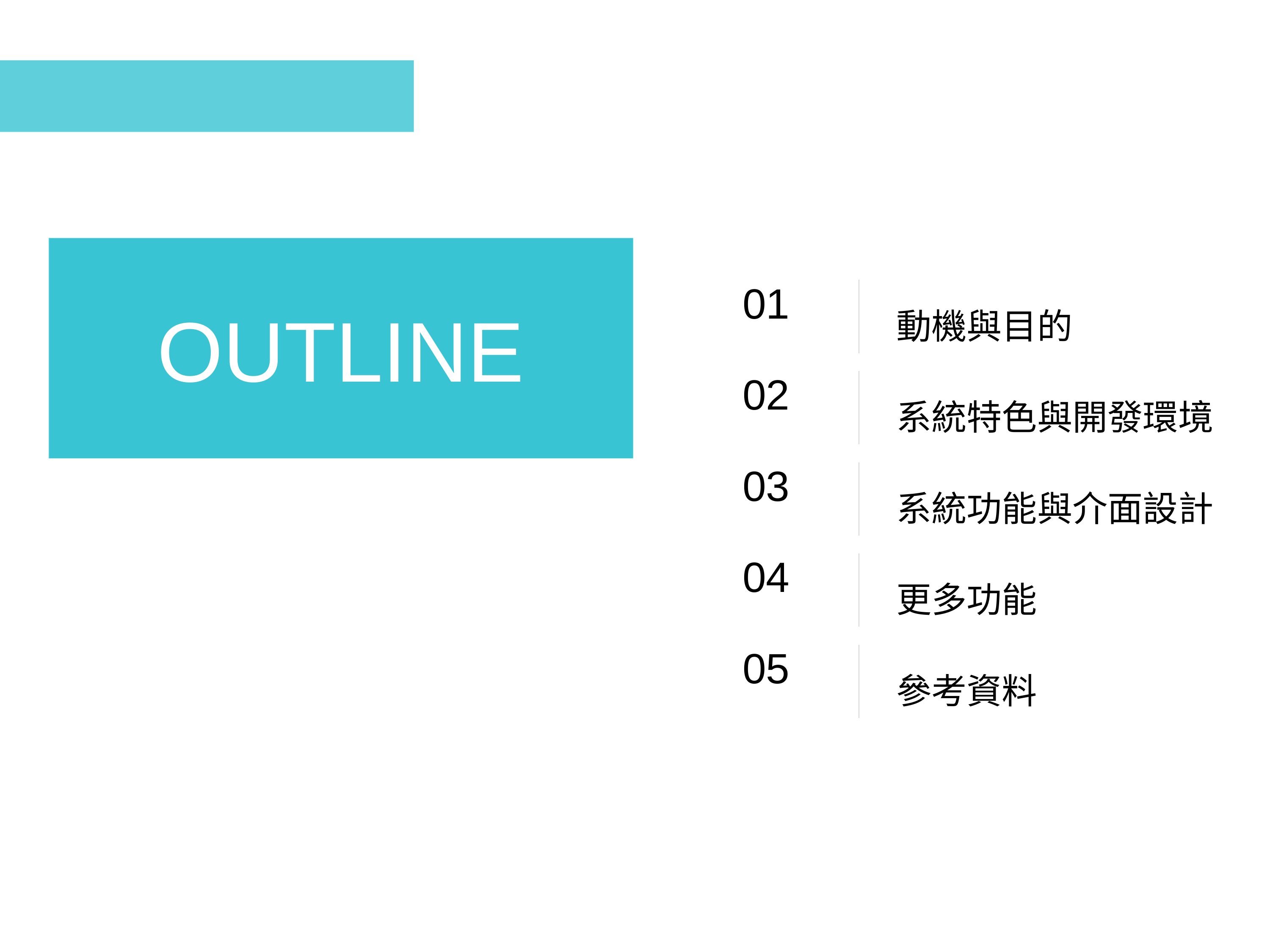

OUTLINE
01

動機與目的
02

系統特色與開發環境
03

系統功能與介面設計
04

更多功能
05

參考資料